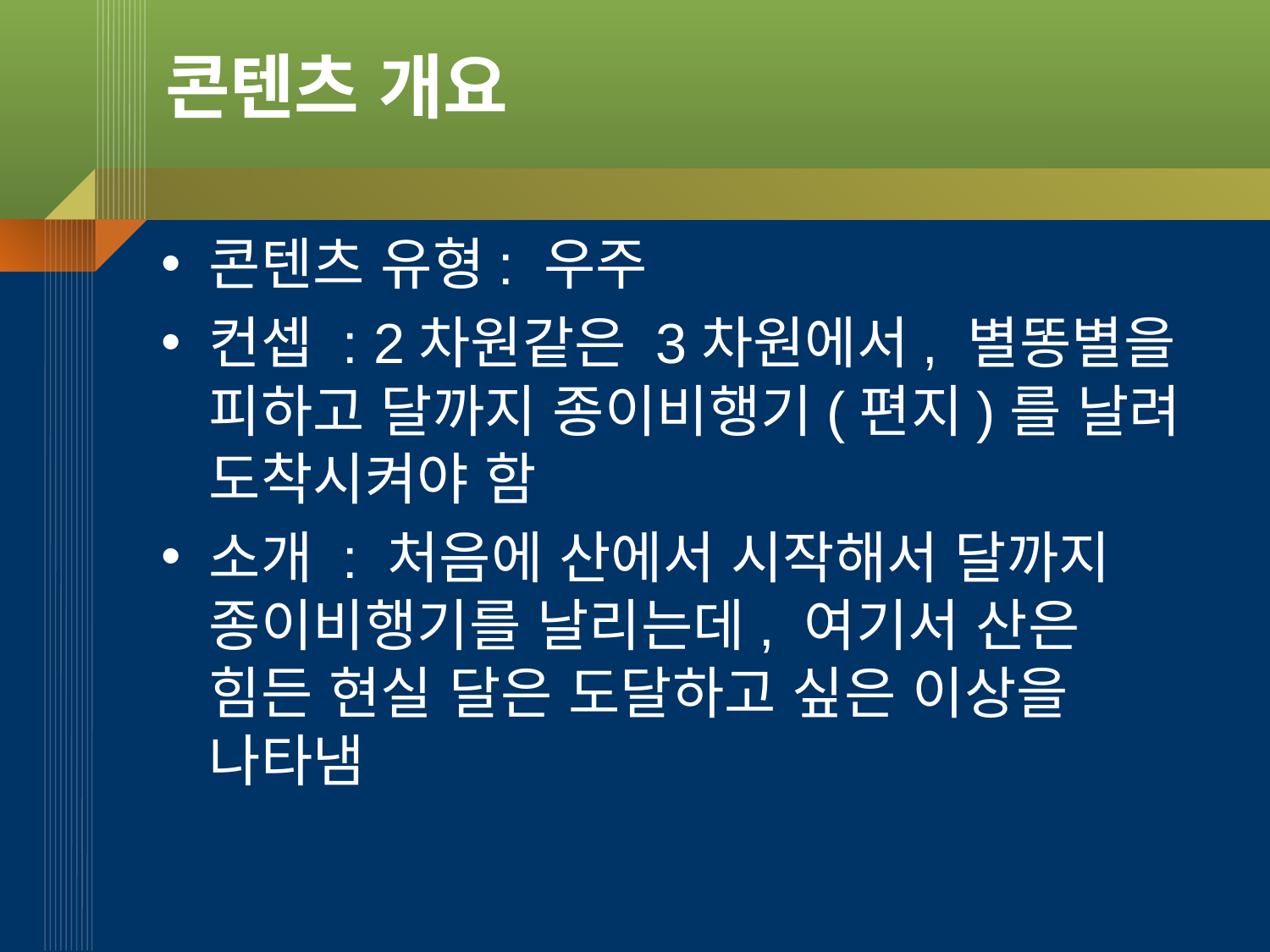

# 콘텐츠 개요
콘텐츠 유형: 우주
컨셉 : 2차원같은 3차원에서, 별똥별을 피하고 달까지 종이비행기(편지)를 날려 도착시켜야 함
소개 : 처음에 산에서 시작해서 달까지 종이비행기를 날리는데, 여기서 산은 힘든 현실 달은 도달하고 싶은 이상을 나타냄